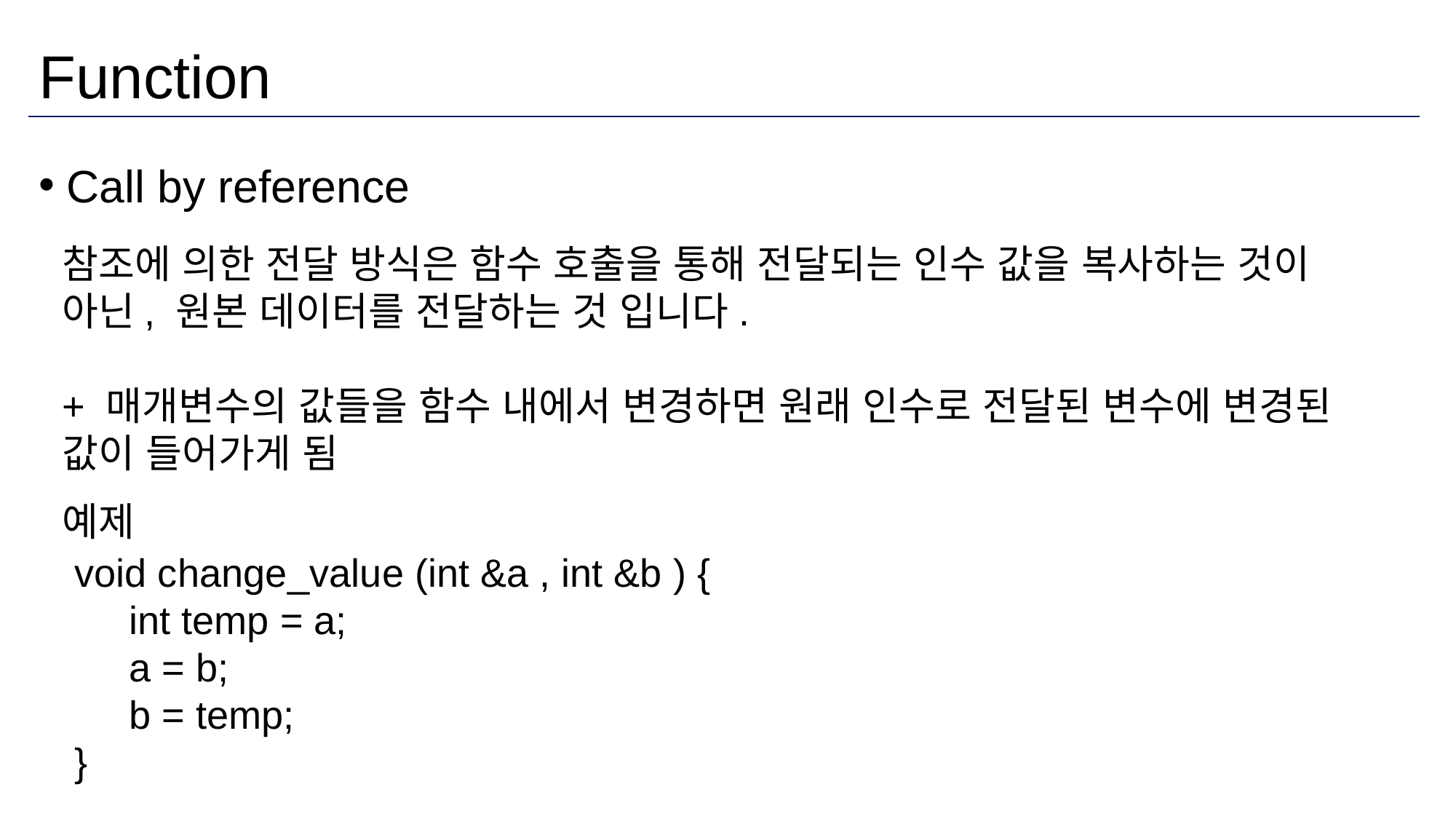

# Function
Call by reference
참조에 의한 전달 방식은 함수 호출을 통해 전달되는 인수 값을 복사하는 것이 아닌, 원본 데이터를 전달하는 것 입니다.

+ 매개변수의 값들을 함수 내에서 변경하면 원래 인수로 전달된 변수에 변경된 값이 들어가게 됨
예제
void change_value (int &a , int &b ) {
     int temp = a;
     a = b;
     b = temp;
}